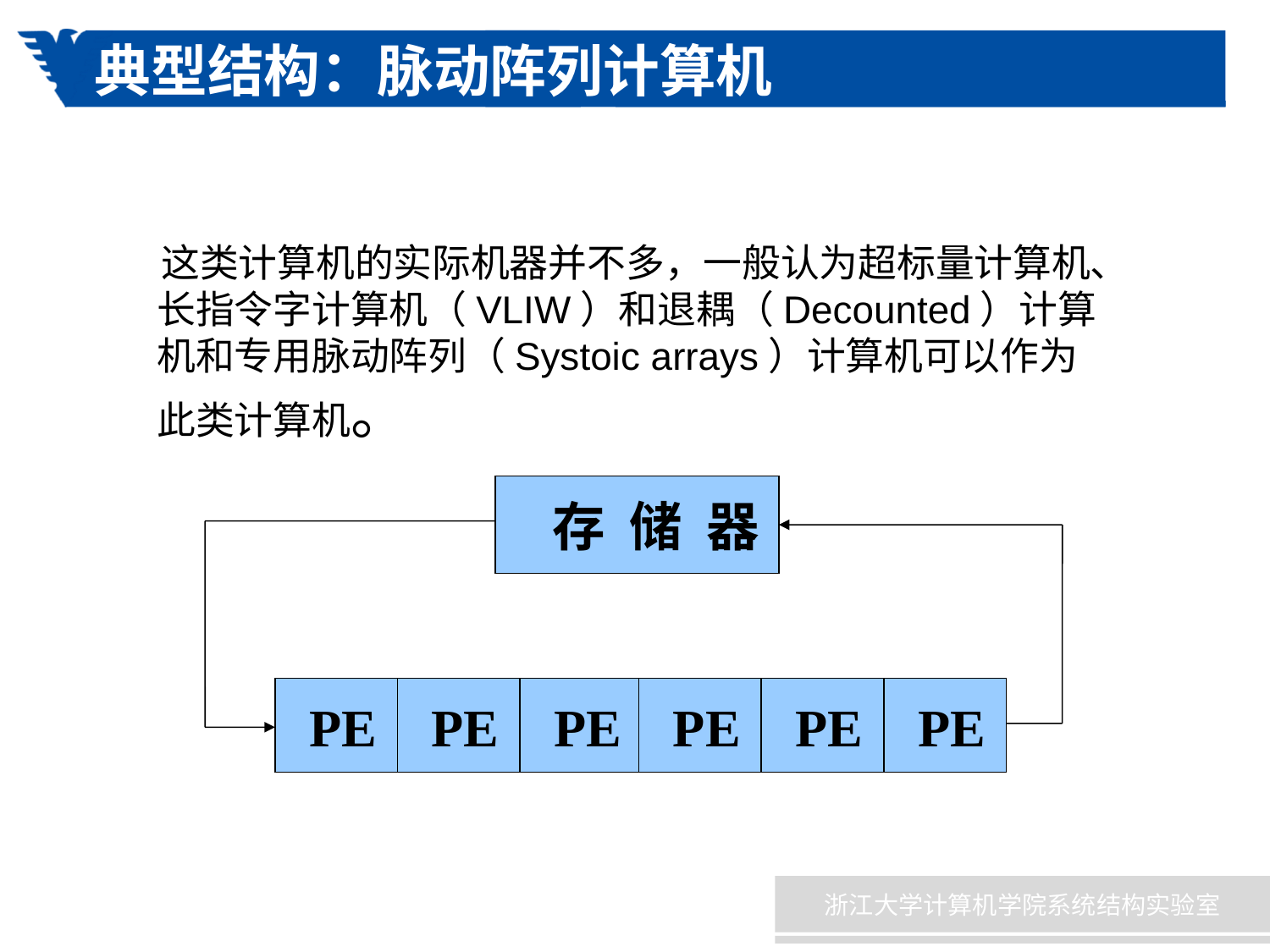

# 典型结构：脉动阵列计算机
    这类计算机的实际机器并不多，一般认为超标量计算机、长指令字计算机（VLIW）和退耦（Decounted）计算机和专用脉动阵列（Systoic arrays）计算机可以作为此类计算机。

 存  储  器

 PE
 PE
 PE
 PE
 PE
 PE